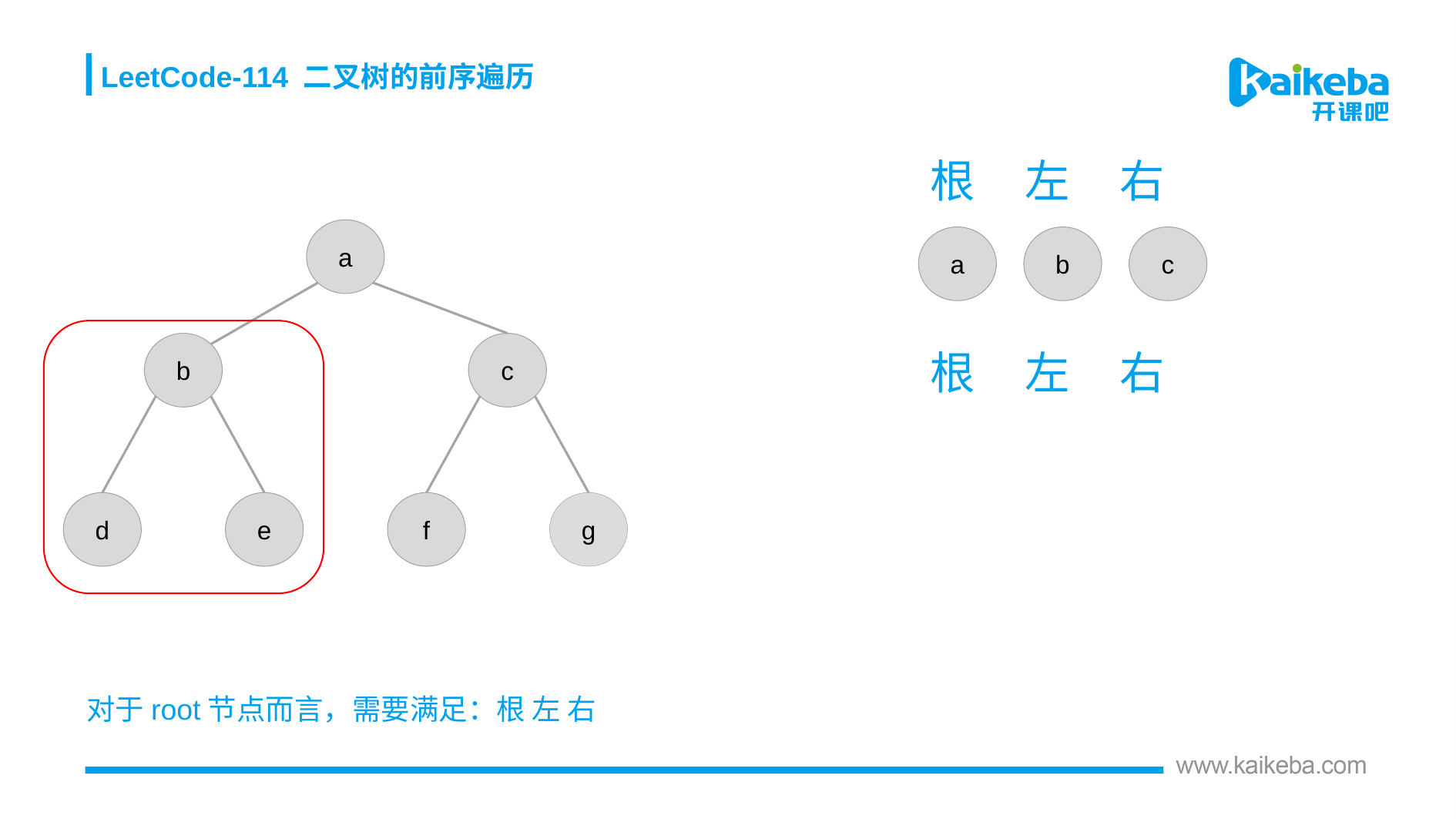

LeetCode-114 二叉树的前序遍历
根     左     右
a
a
b
c

b
c
根     左     右
d
e
f
g
对于root节点而言，需要满足：根 左 右